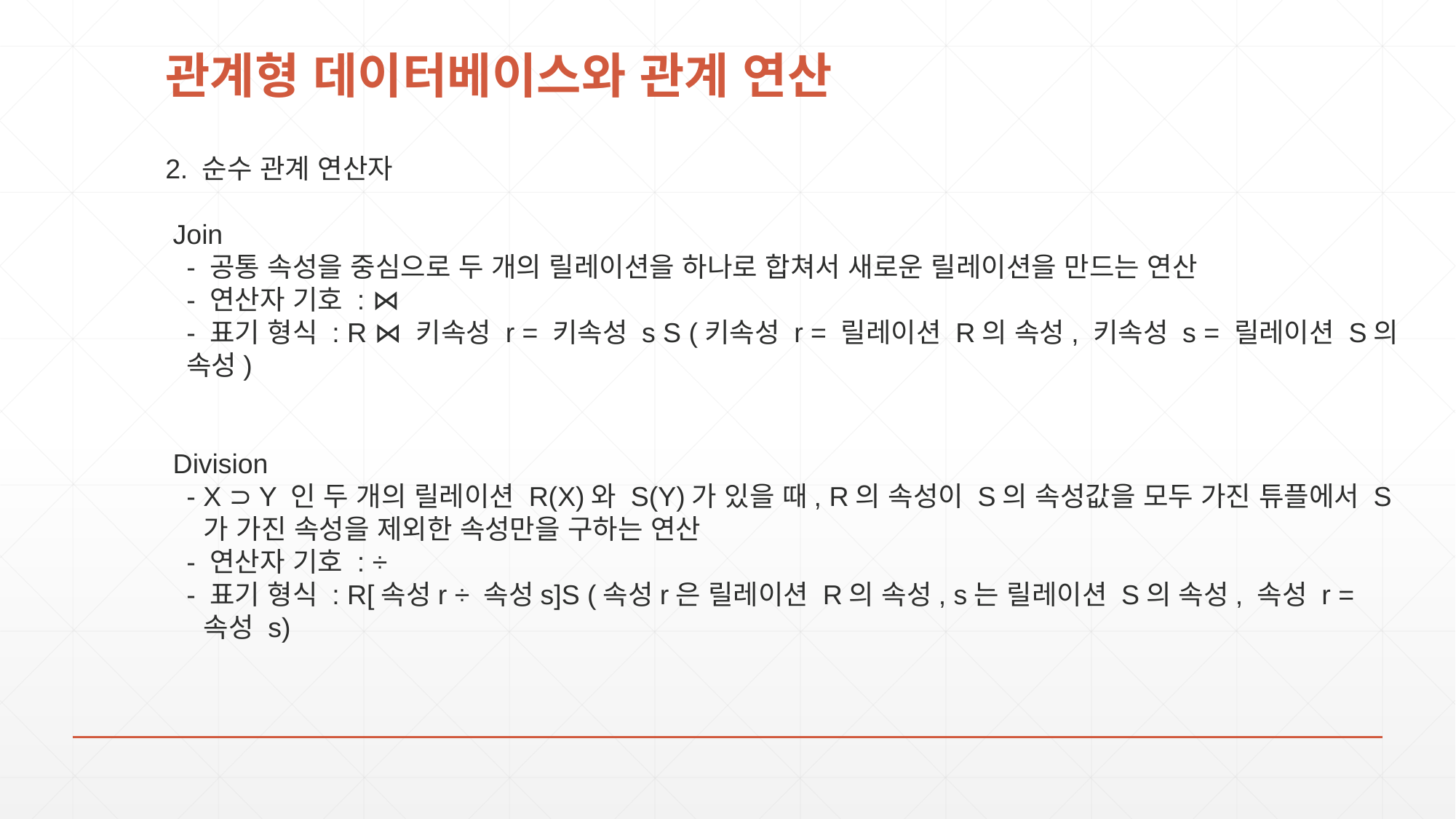

# 관계형 데이터베이스와 관계 연산
2. 순수 관계 연산자

 Join
- 공통 속성을 중심으로 두 개의 릴레이션을 하나로 합쳐서 새로운 릴레이션을 만드는 연산
- 연산자 기호 : ⋈
- 표기 형식 : R ⋈ 키속성 r = 키속성 s S (키속성 r = 릴레이션 R의 속성, 키속성 s = 릴레이션 S의 속성)

 Division
- X ⊃ Y 인 두 개의 릴레이션 R(X)와 S(Y)가 있을 때, R의 속성이 S의 속성값을 모두 가진 튜플에서 S가 가진 속성을 제외한 속성만을 구하는 연산
- 연산자 기호 : ÷
- 표기 형식 : R[속성r ÷ 속성s]S (속성r은 릴레이션 R의 속성, s는 릴레이션 S의 속성, 속성 r = 속성 s)